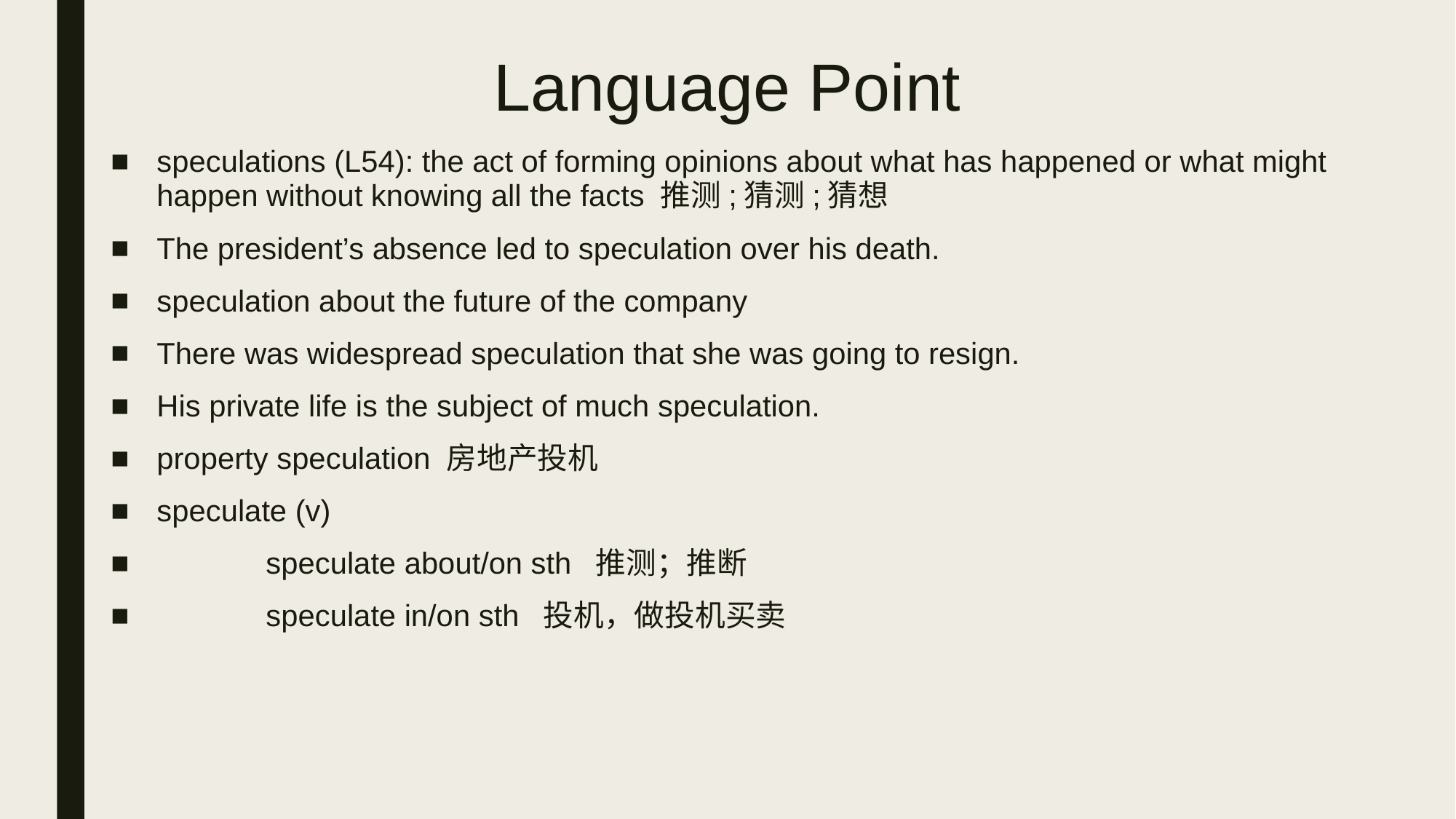

# Language Point
speculations (L54): the act of forming opinions about what has happened or what might happen without knowing all the facts 推测;猜测;猜想
The president’s absence led to speculation over his death.
speculation about the future of the company
There was widespread speculation that she was going to resign.
His private life is the subject of much speculation.
property speculation 房地产投机
speculate (v)
	speculate about/on sth  推测；推断
	speculate in/on sth  投机，做投机买卖